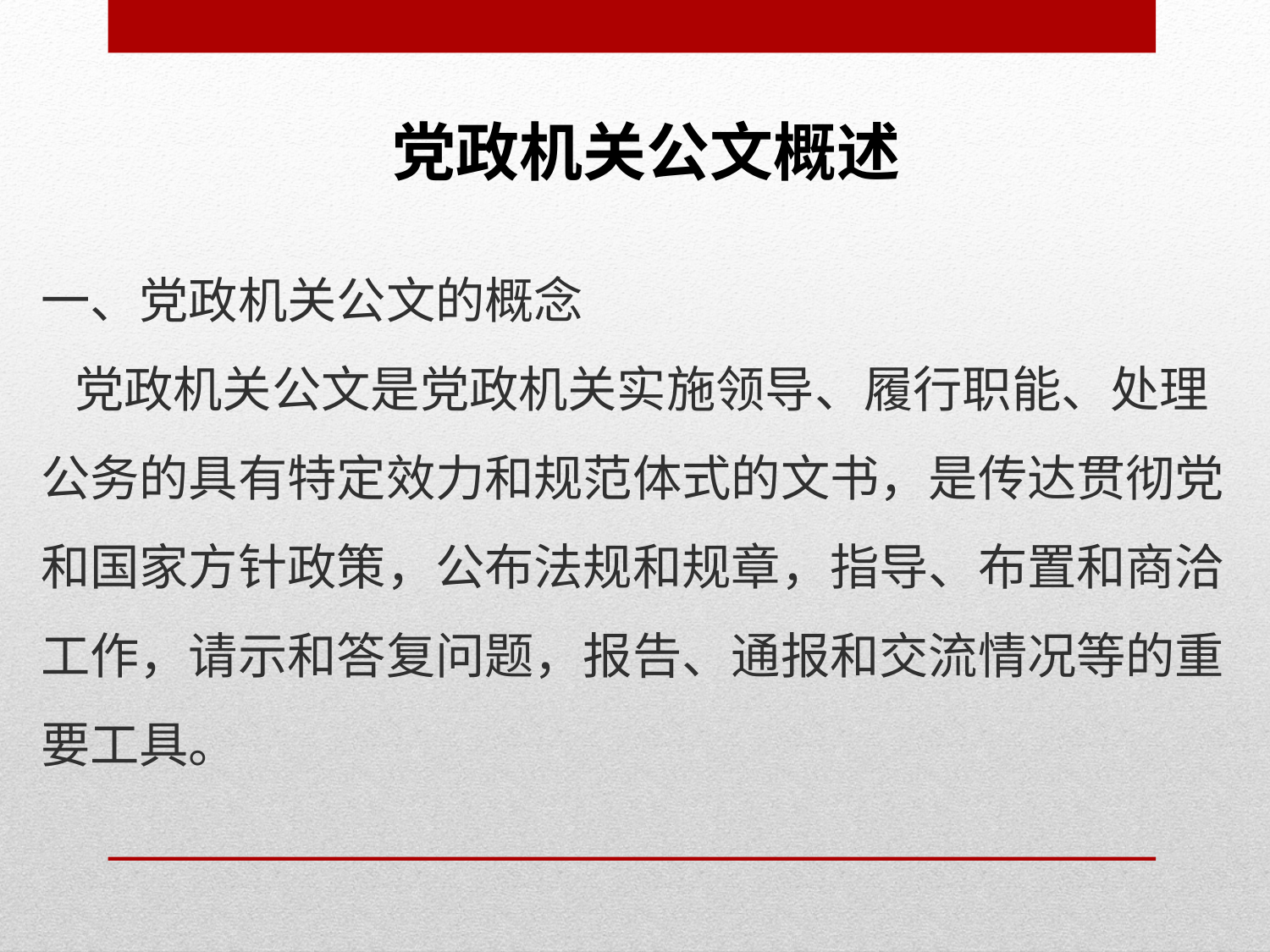

党政机关公文概述
一、党政机关公文的概念
  党政机关公文是党政机关实施领导、履行职能、处理公务的具有特定效力和规范体式的文书，是传达贯彻党和国家方针政策，公布法规和规章，指导、布置和商洽工作，请示和答复问题，报告、通报和交流情况等的重要工具。